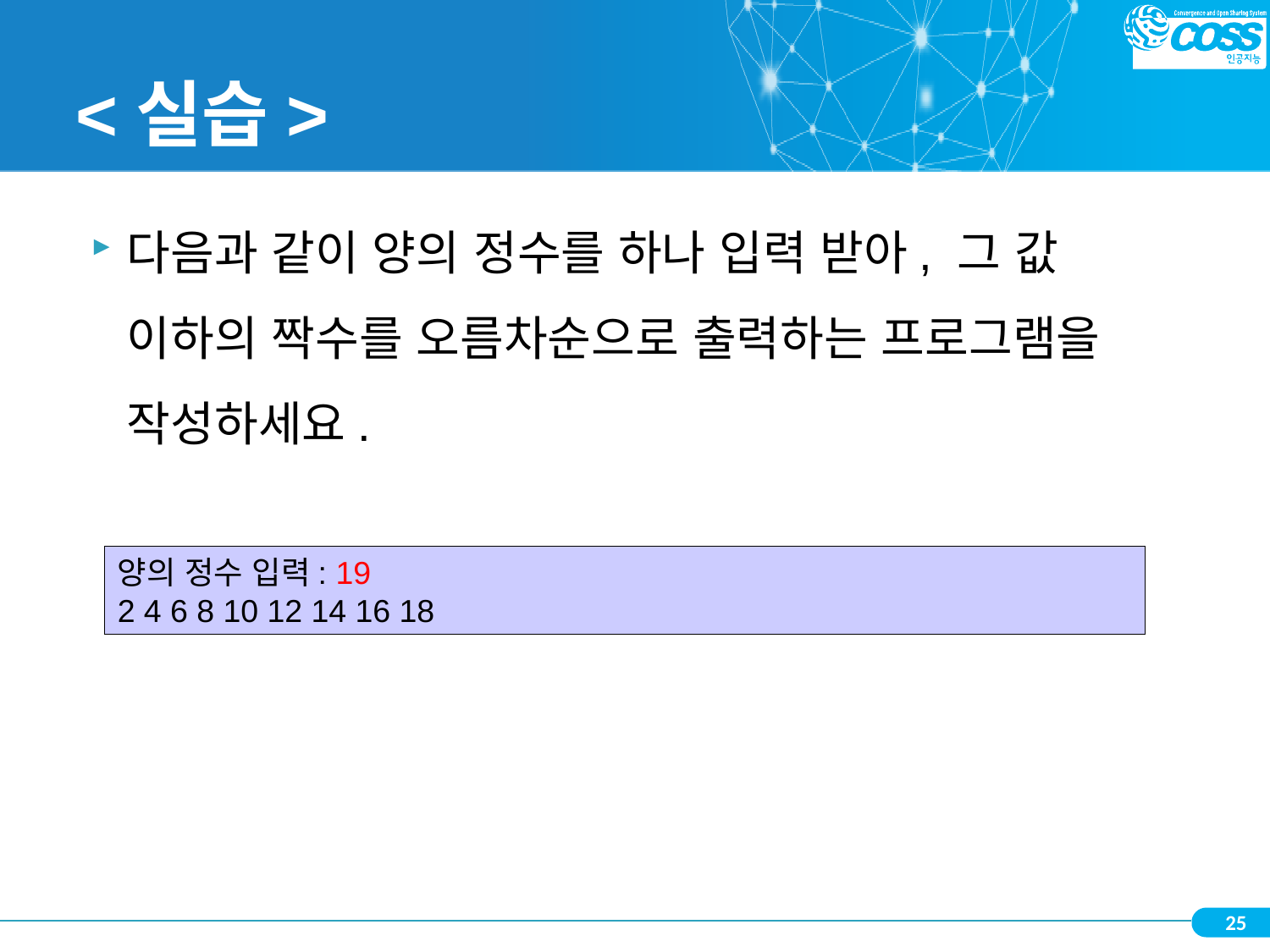

# <실습>
다음과 같이 양의 정수를 하나 입력 받아, 그 값 이하의 짝수를 오름차순으로 출력하는 프로그램을 작성하세요.
양의 정수 입력: 19
2 4 6 8 10 12 14 16 18